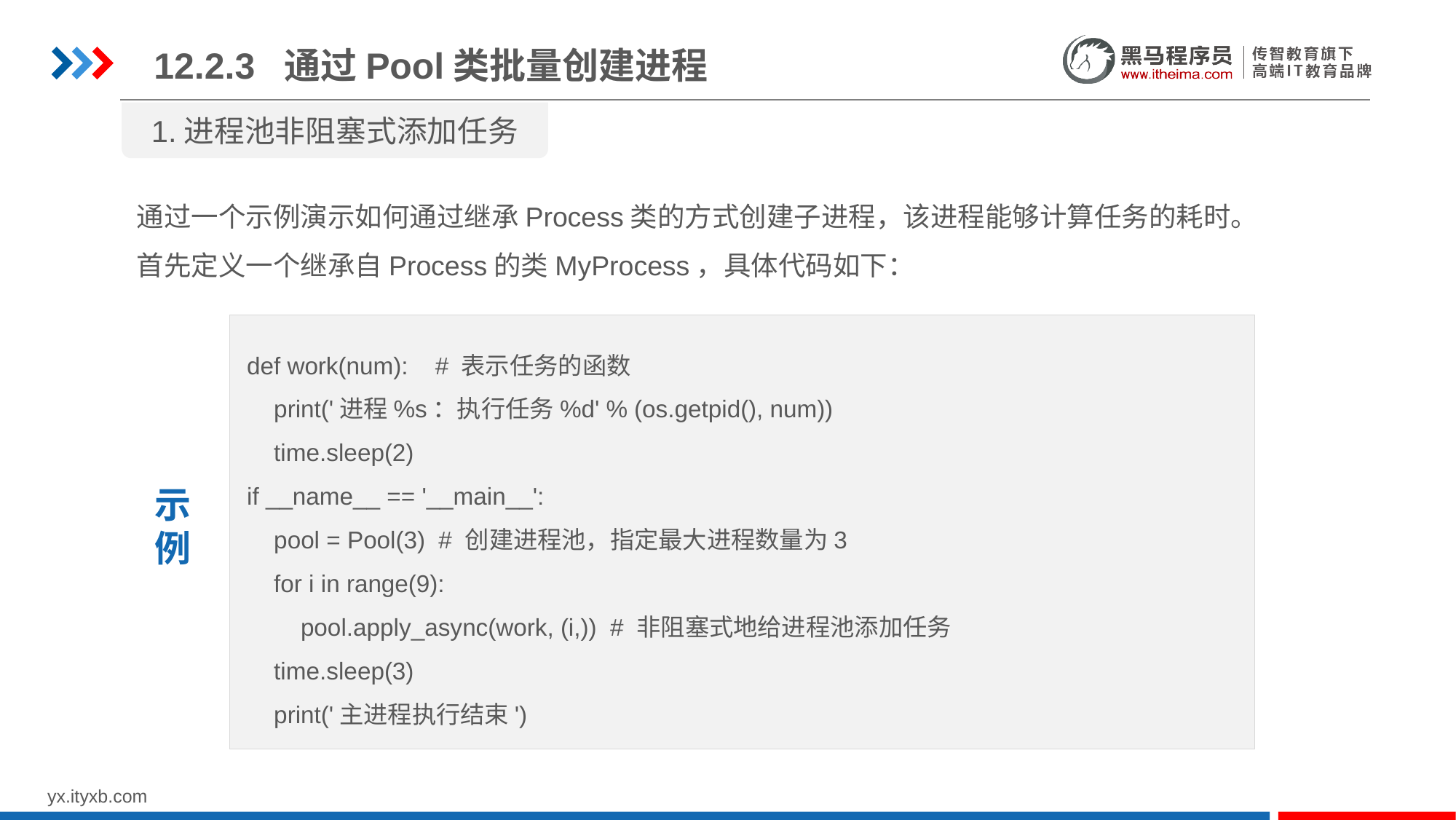

12.2.3  通过Pool类批量创建进程

1.进程池非阻塞式添加任务
通过一个示例演示如何通过继承Process类的方式创建子进程，该进程能够计算任务的耗时。首先定义一个继承自Process的类MyProcess，具体代码如下：
 def work(num):    # 表示任务的函数
     print('进程%s：执行任务%d' % (os.getpid(), num))
     time.sleep(2)
 if __name__ == '__main__':
     pool = Pool(3)  # 创建进程池，指定最大进程数量为3
     for i in range(9):
         pool.apply_async(work, (i,))  # 非阻塞式地给进程池添加任务
     time.sleep(3)
     print('主进程执行结束')
示
例